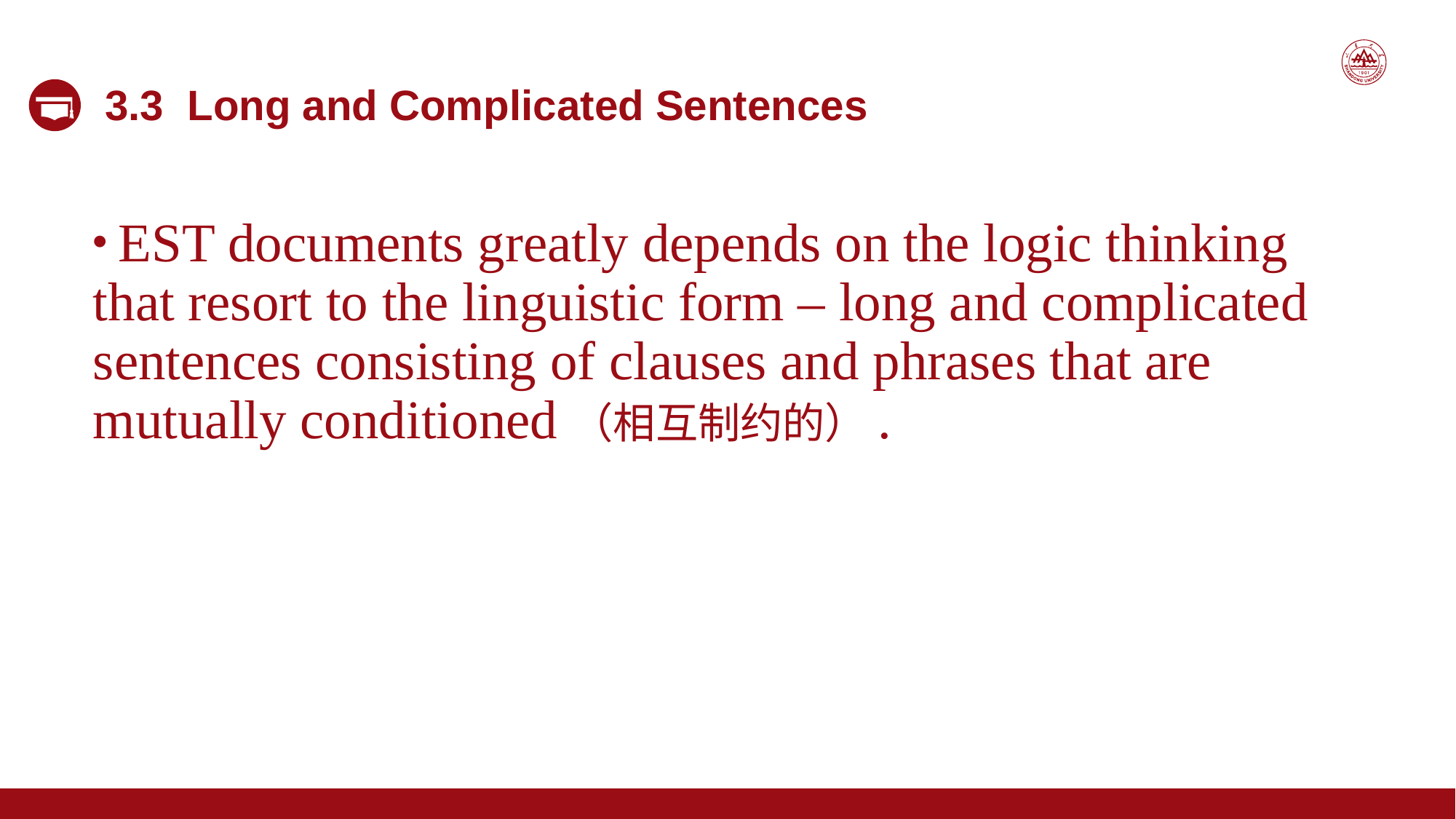

3.3  Long and Complicated Sentences
 EST documents greatly depends on the logic thinking that resort to the linguistic form – long and complicated sentences consisting of clauses and phrases that are mutually conditioned（相互制约的）.